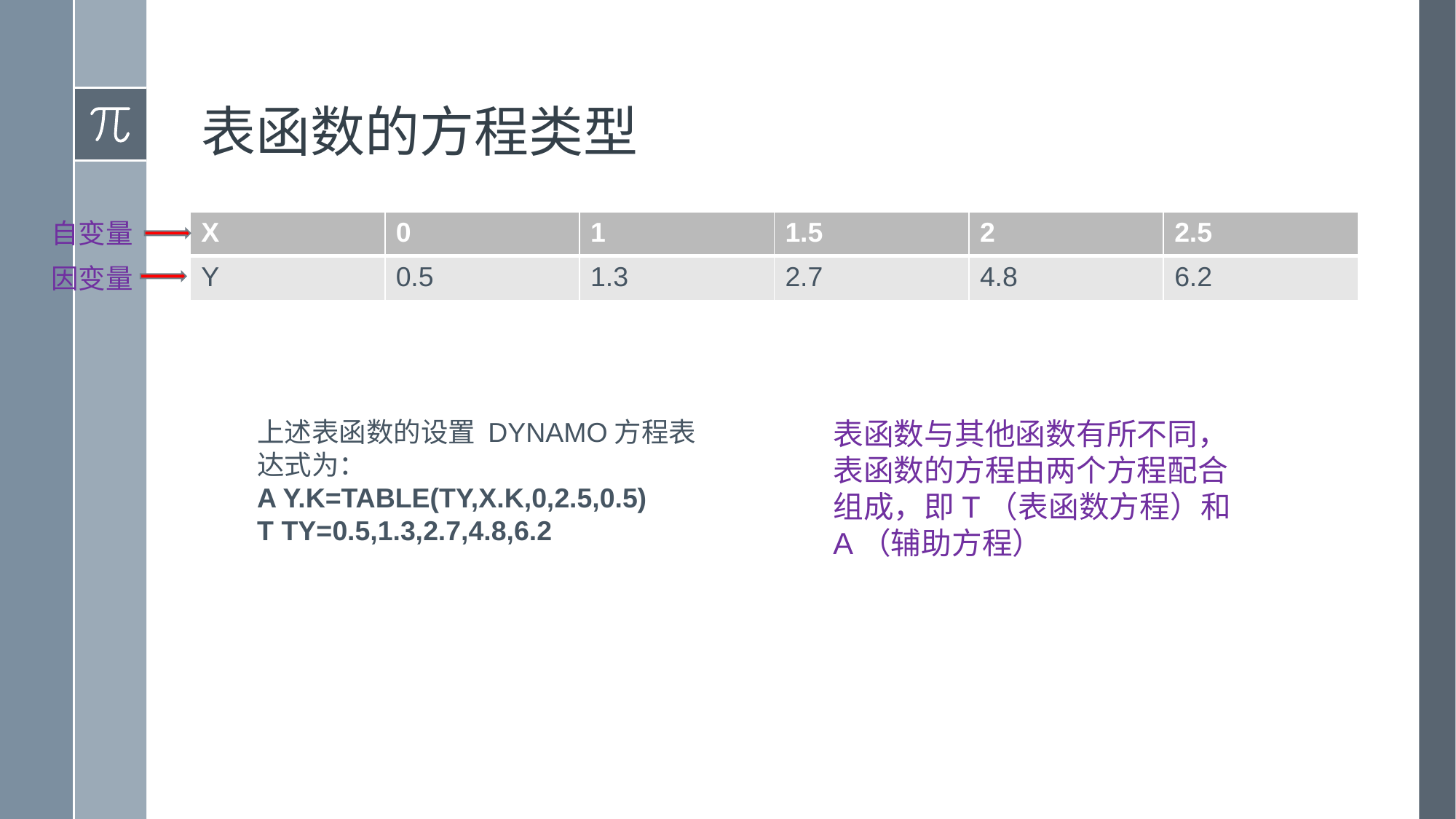

# 表函数的方程类型
自变量
| X | 0 | 1 | 1.5 | 2 | 2.5 |
| --- | --- | --- | --- | --- | --- |
| Y | 0.5 | 1.3 | 2.7 | 4.8 | 6.2 |

因变量

上述表函数的设置 DYNAMO方程表达式为：
A Y.K=TABLE(TY,X.K,0,2.5,0.5)
T TY=0.5,1.3,2.7,4.8,6.2
表函数与其他函数有所不同，表函数的方程由两个方程配合组成，即T（表函数方程）和A（辅助方程）